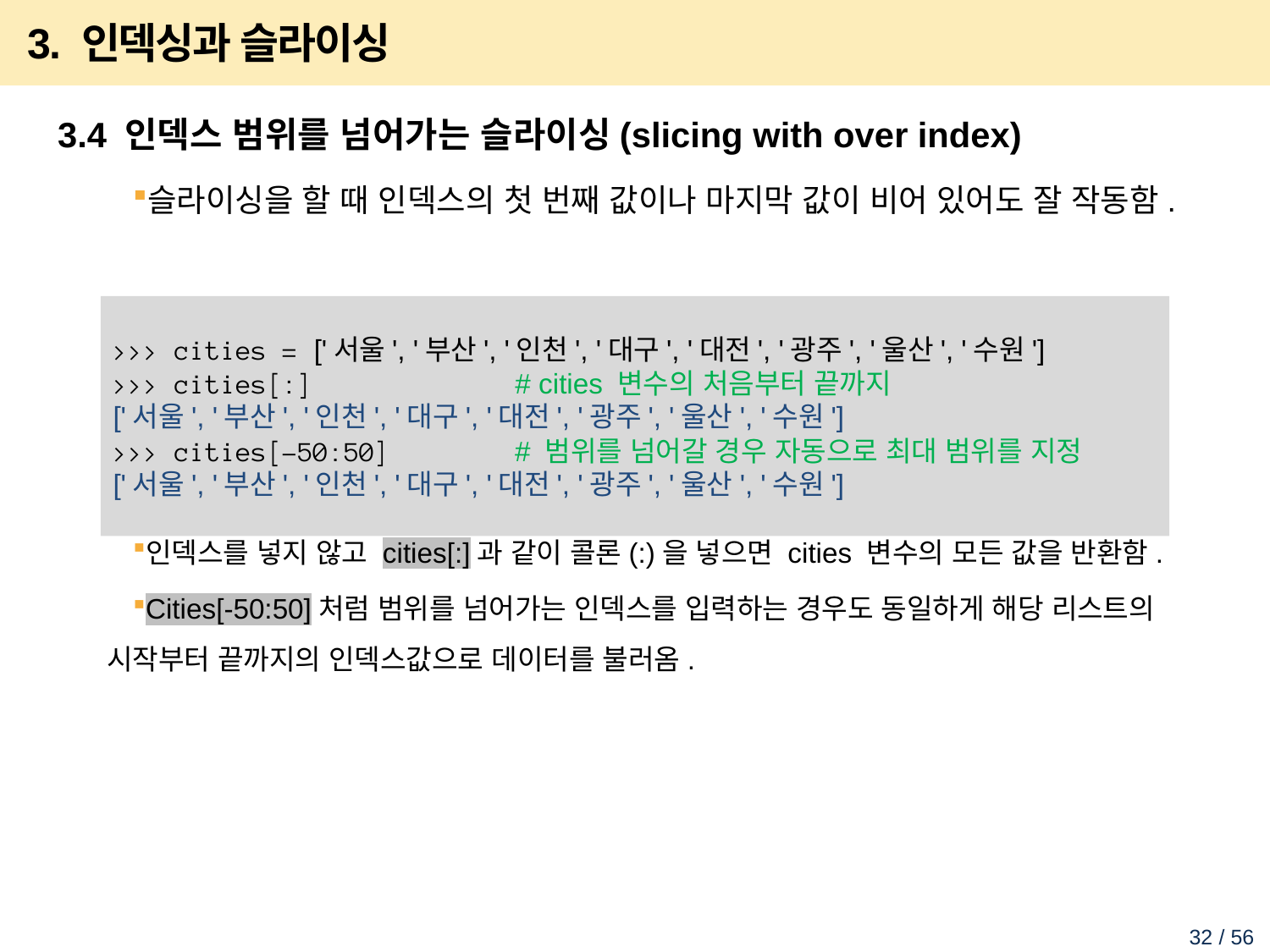

# 3. 인덱싱과 슬라이싱
3.4 인덱스 범위를 넘어가는 슬라이싱(slicing with over index)
슬라이싱을 할 때 인덱스의 첫 번째 값이나 마지막 값이 비어 있어도 잘 작동함.

인덱스를 넣지 않고 cities[:]과 같이 콜론(:)을 넣으면 cities 변수의 모든 값을 반환함.
Cities[-50:50]처럼 범위를 넘어가는 인덱스를 입력하는 경우도 동일하게 해당 리스트의 시작부터 끝까지의 인덱스값으로 데이터를 불러옴.
>>> cities = ['서울', '부산', '인천', '대구', '대전', '광주', '울산', '수원']
>>> cities[:]              # cities 변수의 처음부터 끝까지
['서울', '부산', '인천', '대구', '대전', '광주', '울산', '수원']
>>> cities[-50:50]        # 범위를 넘어갈 경우 자동으로 최대 범위를 지정
['서울', '부산', '인천', '대구', '대전', '광주', '울산', '수원']